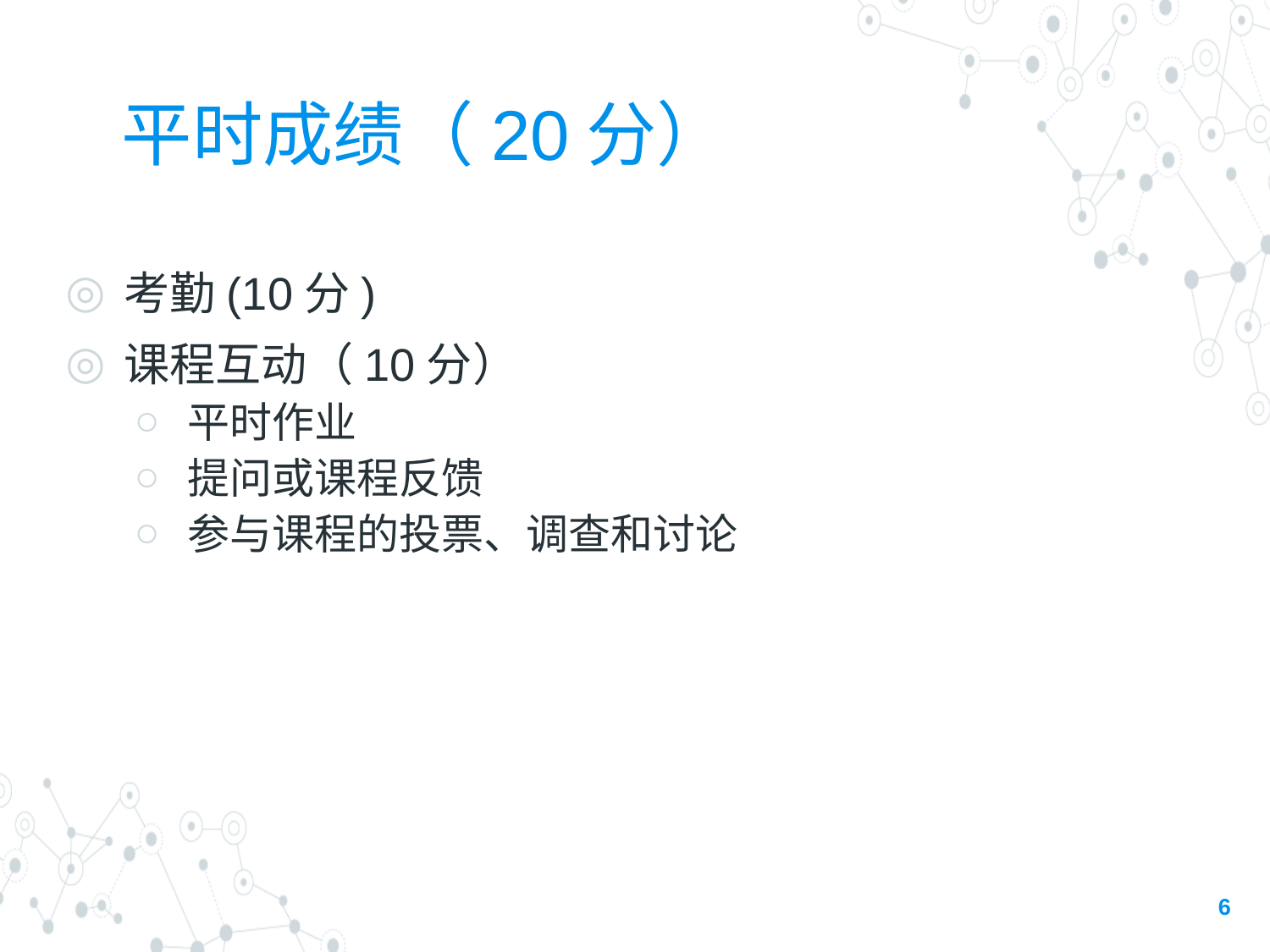

# 平时成绩（20分）
考勤(10分)
课程互动（10分）
平时作业
提问或课程反馈
参与课程的投票、调查和讨论
6